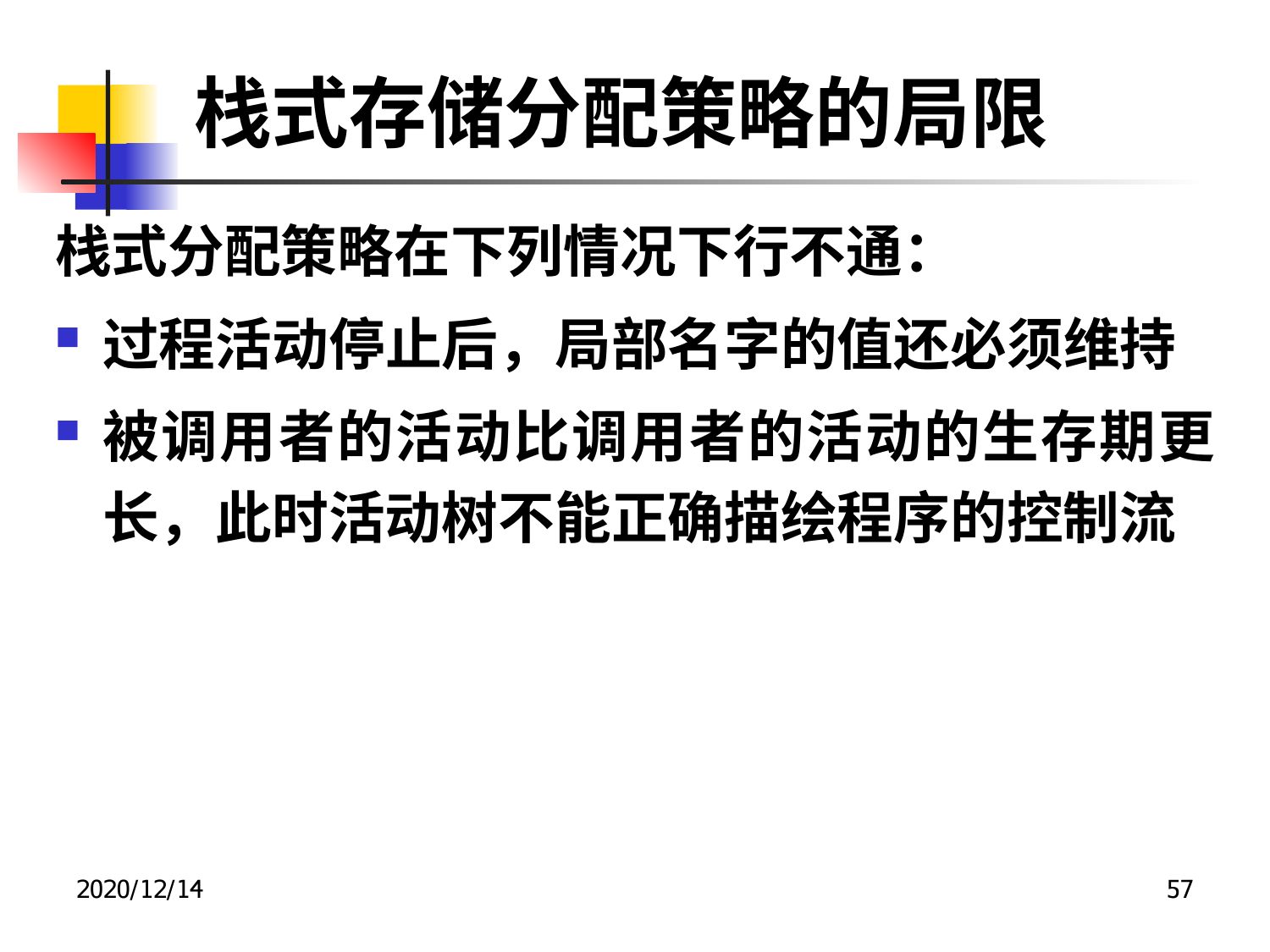

栈式存储分配策略的局限
栈式分配策略在下列情况下行不通：
过程活动停止后，局部名字的值还必须维持
被调用者的活动比调用者的活动的生存期更长，此时活动树不能正确描绘程序的控制流

2020/12/14
57